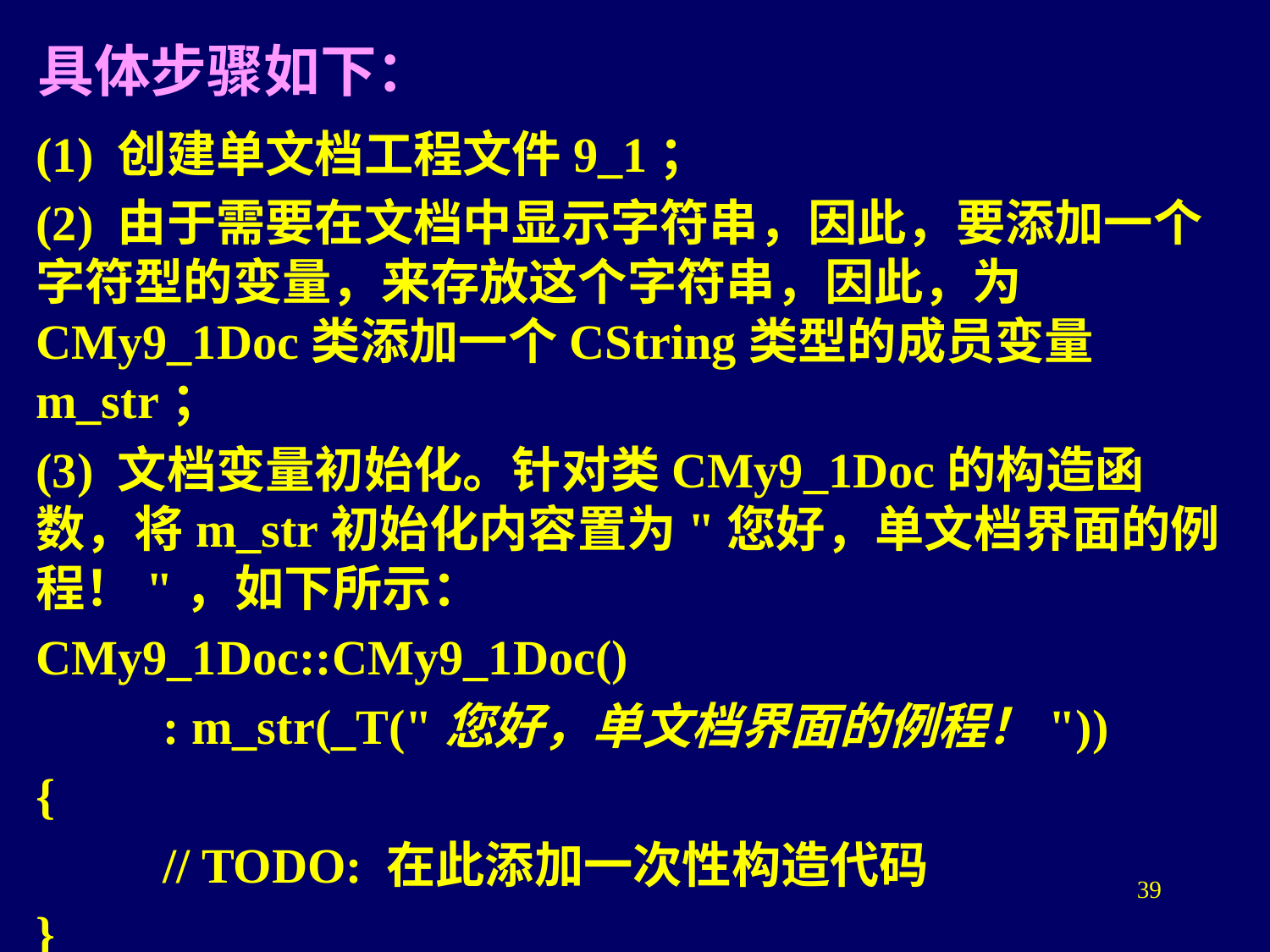

# 具体步骤如下：
(1) 创建单文档工程文件9_1；
(2) 由于需要在文档中显示字符串，因此，要添加一个字符型的变量，来存放这个字符串，因此，为CMy9_1Doc类添加一个CString类型的成员变量m_str；
(3) 文档变量初始化。针对类CMy9_1Doc的构造函数，将m_str初始化内容置为"您好，单文档界面的例程！"，如下所示：
CMy9_1Doc::CMy9_1Doc()
	: m_str(_T("您好，单文档界面的例程！"))
{
	// TODO: 在此添加一次性构造代码
}

39